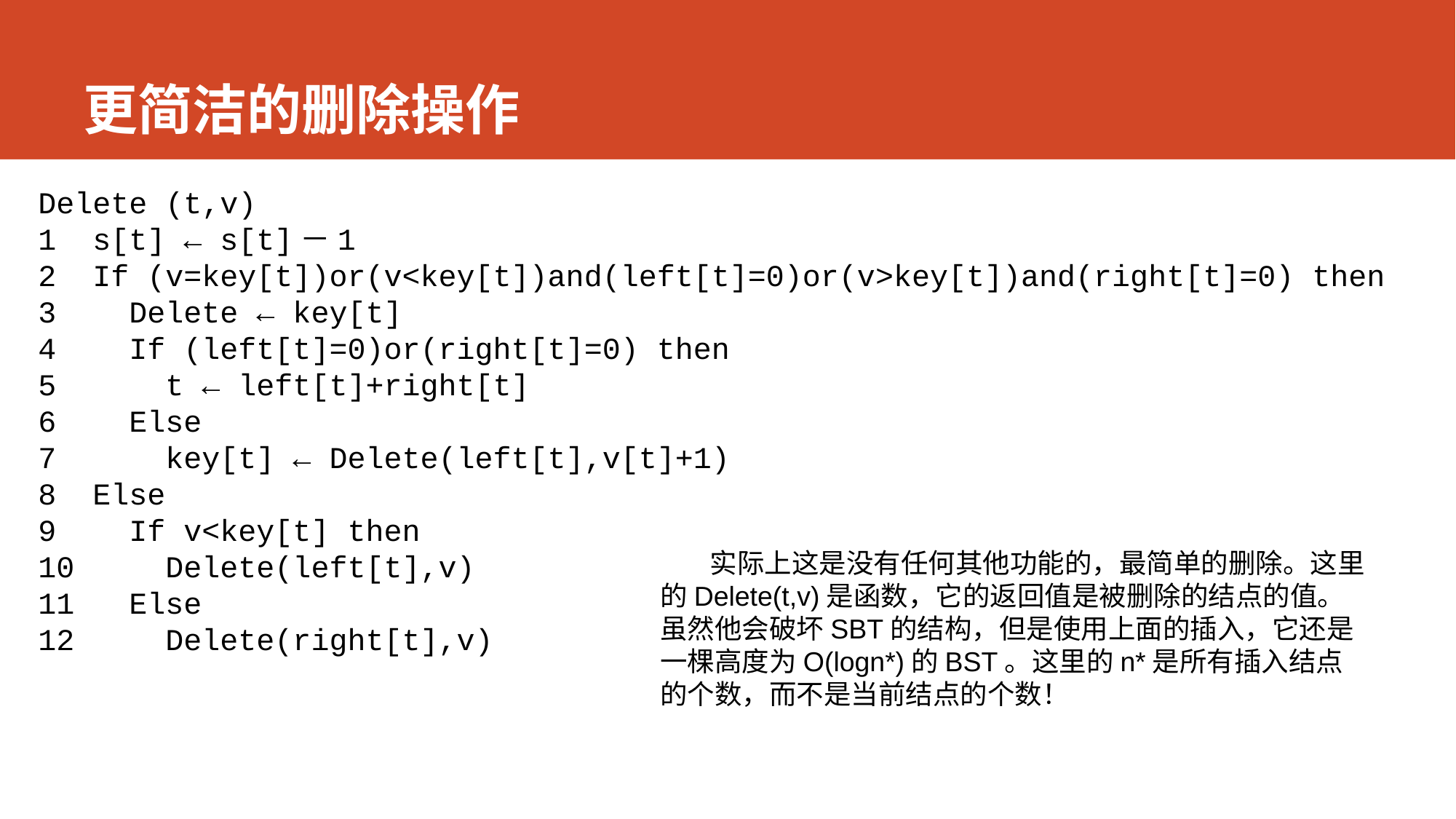

# 更简洁的删除操作
Delete (t,v)
1  s[t] ← s[t]－1
2  If (v=key[t])or(v<key[t])and(left[t]=0)or(v>key[t])and(right[t]=0) then
3    Delete ← key[t]
4    If (left[t]=0)or(right[t]=0) then
5      t ← left[t]+right[t]
6    Else
7      key[t] ← Delete(left[t],v[t]+1)
8  Else
9    If v<key[t] then
10     Delete(left[t],v)
11   Else
12     Delete(right[t],v)
       实际上这是没有任何其他功能的，最简单的删除。这里的Delete(t,v)是函数，它的返回值是被删除的结点的值。虽然他会破坏SBT的结构，但是使用上面的插入，它还是一棵高度为O(logn*)的BST。这里的n*是所有插入结点的个数，而不是当前结点的个数！